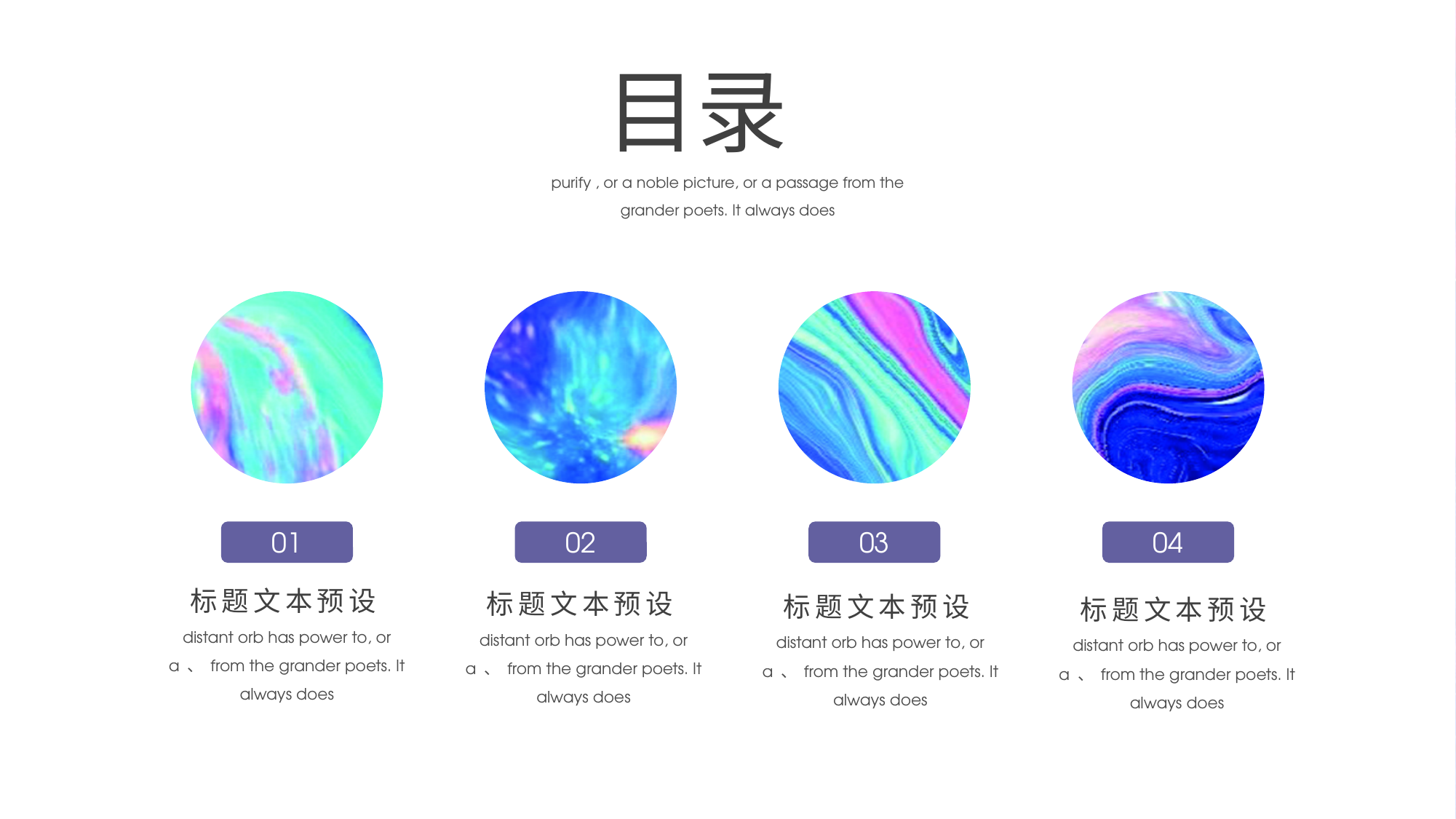

目录
purify , or a noble picture, or a passage from the grander poets. It always does

01
02
03
04
标题文本预设
标题文本预设
标题文本预设
标题文本预设
distant orb has power to, or a 、 from the grander poets. It always does
distant orb has power to, or a 、 from the grander poets. It always does
distant orb has power to, or a 、 from the grander poets. It always does
distant orb has power to, or a 、 from the grander poets. It always does